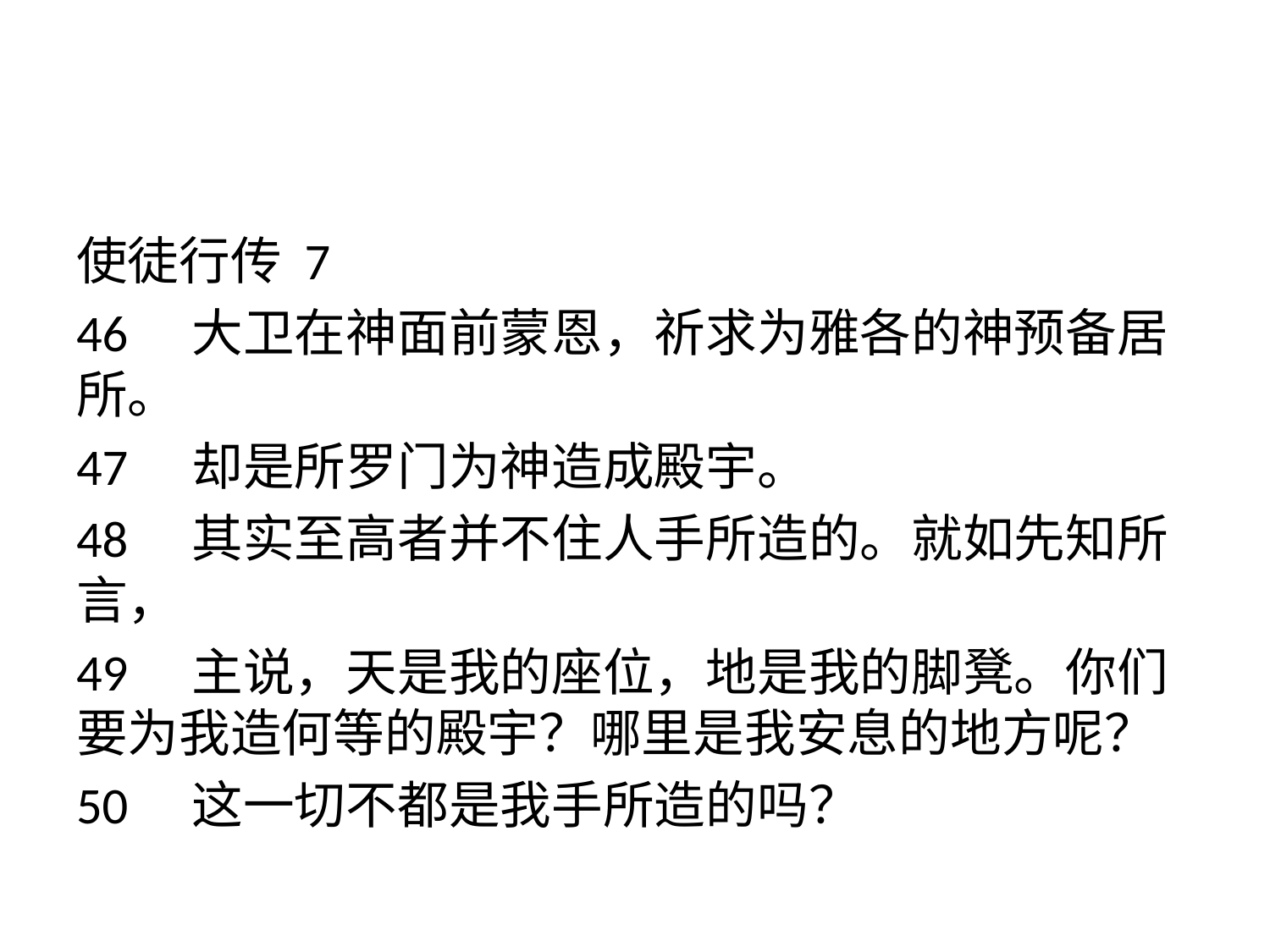

#
使徒行传 7
46	大卫在神面前蒙恩，祈求为雅各的神预备居所。
47	却是所罗门为神造成殿宇。
48	其实至高者并不住人手所造的。就如先知所言，
49	主说，天是我的座位，地是我的脚凳。你们要为我造何等的殿宇？哪里是我安息的地方呢？
50	这一切不都是我手所造的吗？